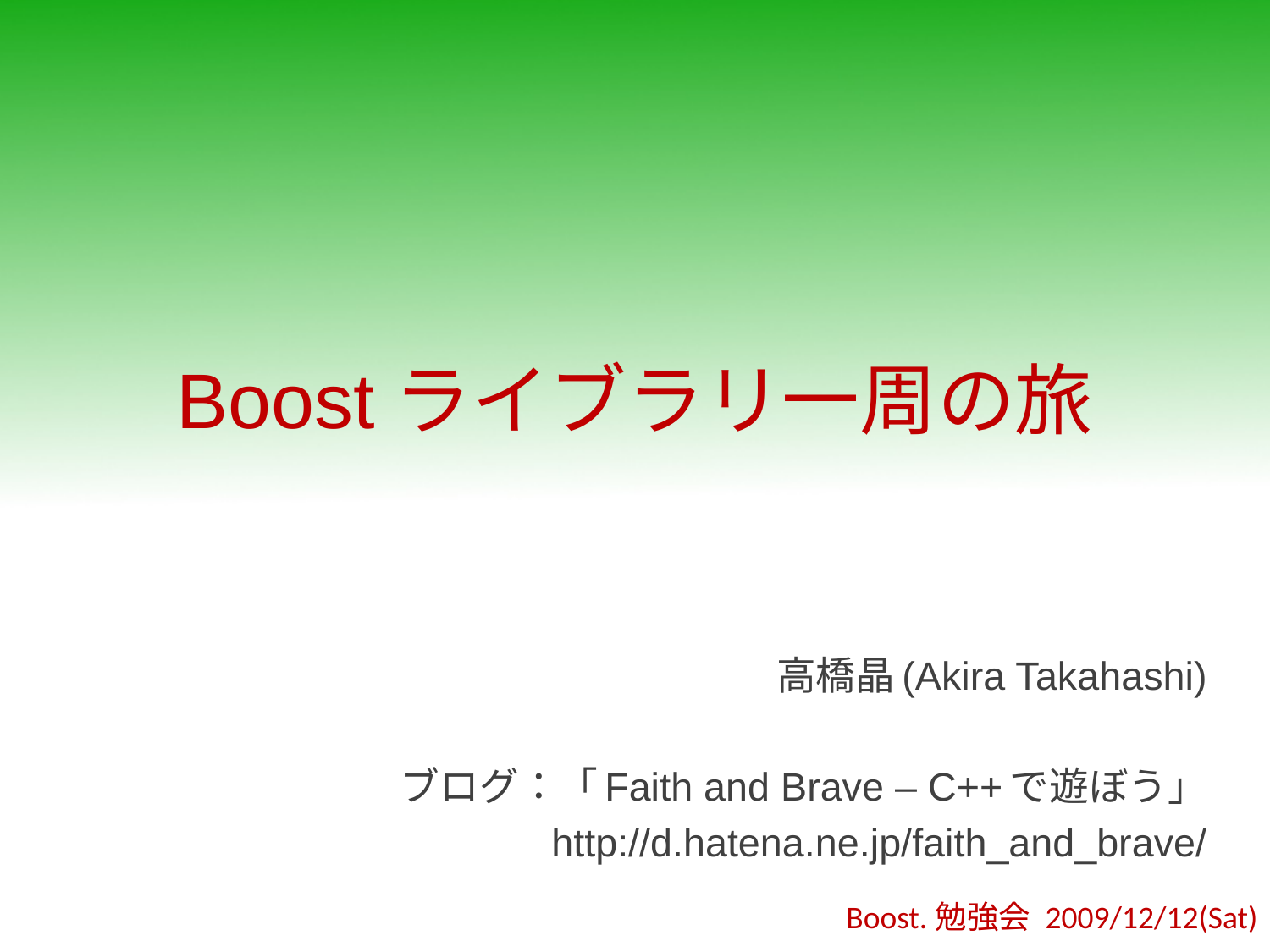

# Boostライブラリ一周の旅
高橋晶(Akira Takahashi)

ブログ：「Faith and Brave – C++で遊ぼう」
http://d.hatena.ne.jp/faith_and_brave/
Boost.勉強会 2009/12/12(Sat)